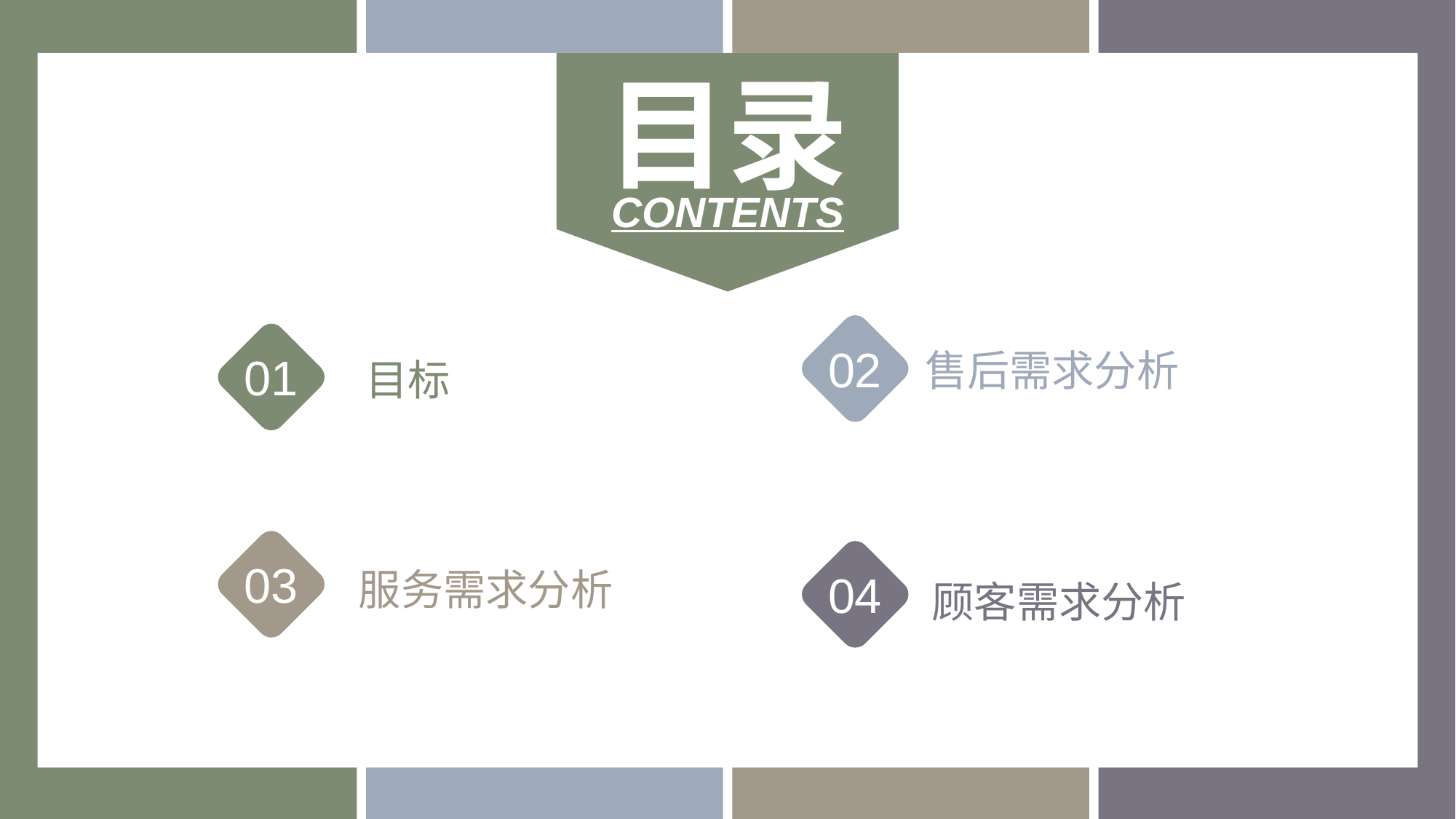

行业PPT模板http://www.1ppt.com/hangye/

目录
CONTENTS

02
售后需求分析

01
目标

03
服务需求分析

04
顾客需求分析